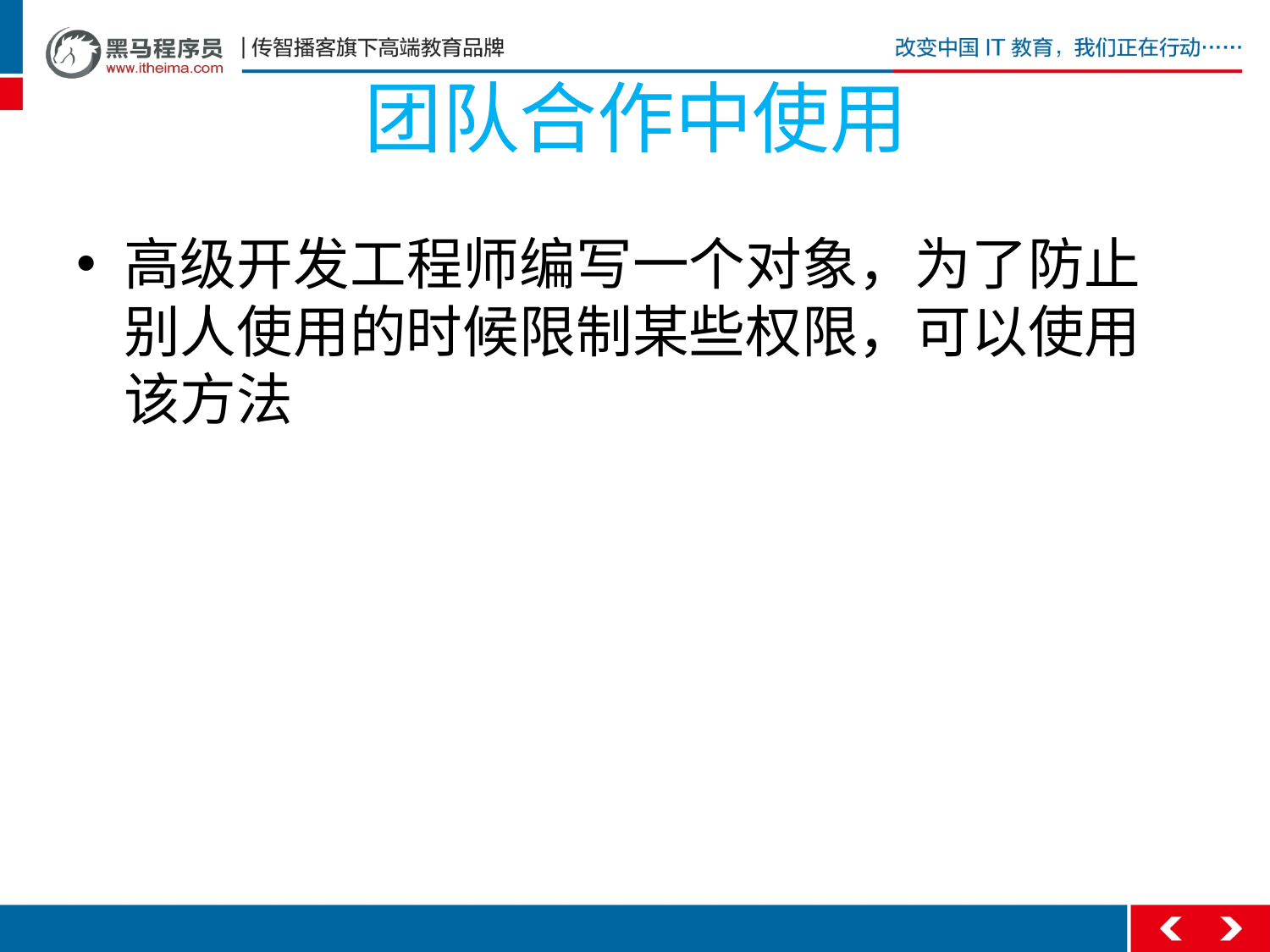

# 团队合作中使用
高级开发工程师编写一个对象，为了防止别人使用的时候限制某些权限，可以使用该方法